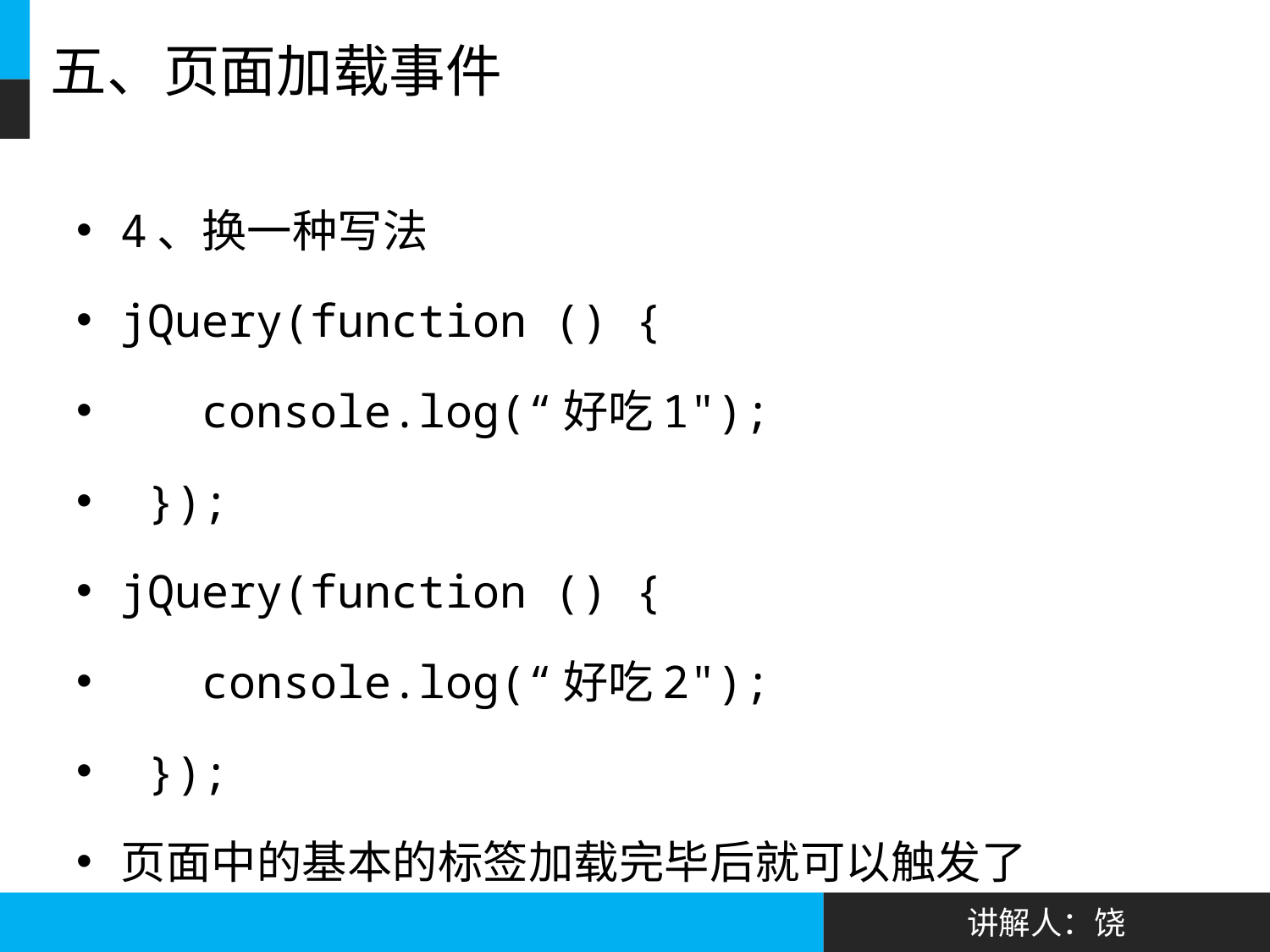

# 五、页面加载事件
4、换一种写法
jQuery(function () {
   console.log(“好吃1");
 });
jQuery(function () {
   console.log(“好吃2");
 });
页面中的基本的标签加载完毕后就可以触发了